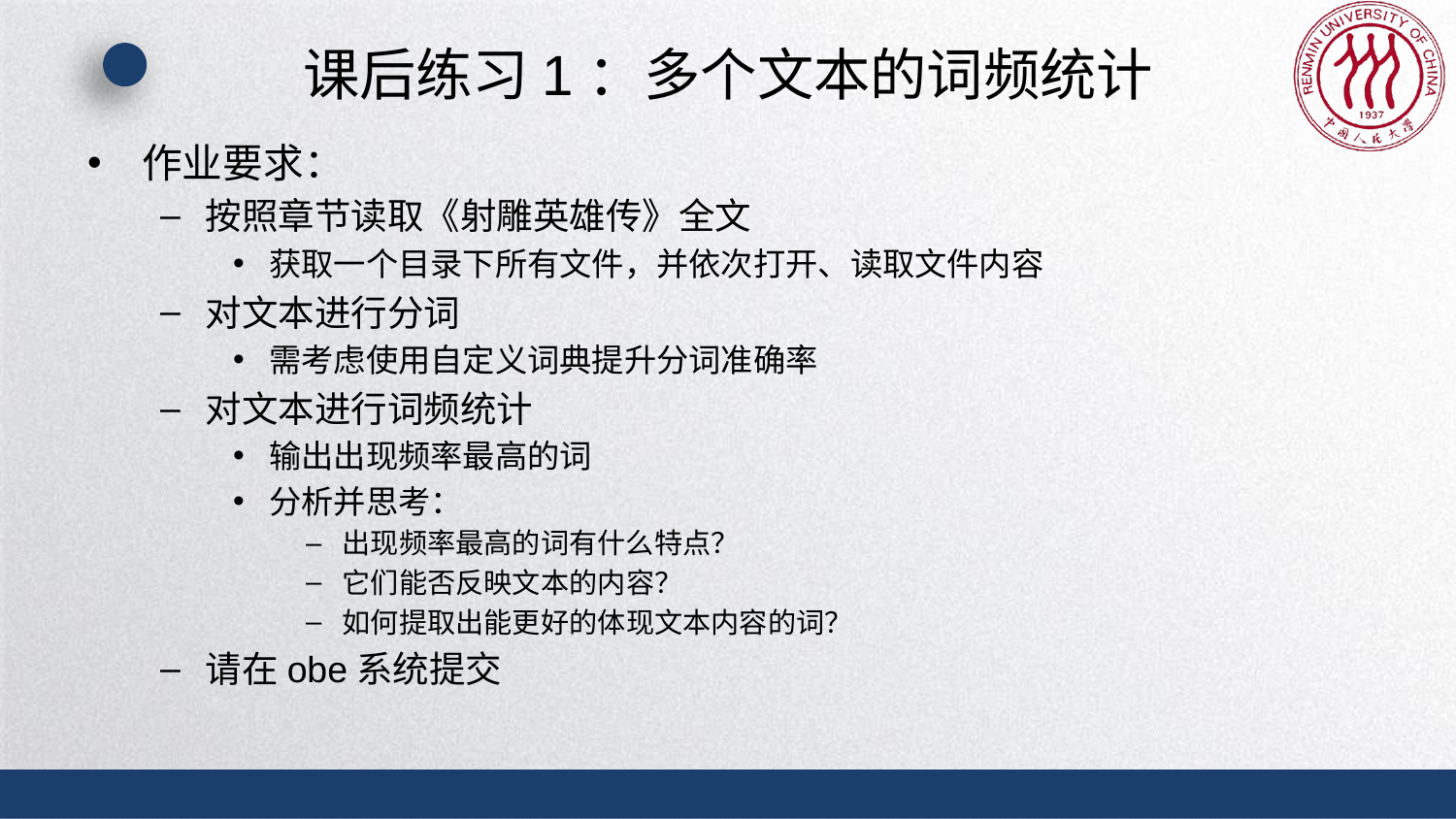

# 课后练习1：多个文本的词频统计
作业要求：
按照章节读取《射雕英雄传》全文
获取一个目录下所有文件，并依次打开、读取文件内容
对文本进行分词
需考虑使用自定义词典提升分词准确率
对文本进行词频统计
输出出现频率最高的词
分析并思考：
出现频率最高的词有什么特点？
它们能否反映文本的内容？
如何提取出能更好的体现文本内容的词？
请在obe系统提交